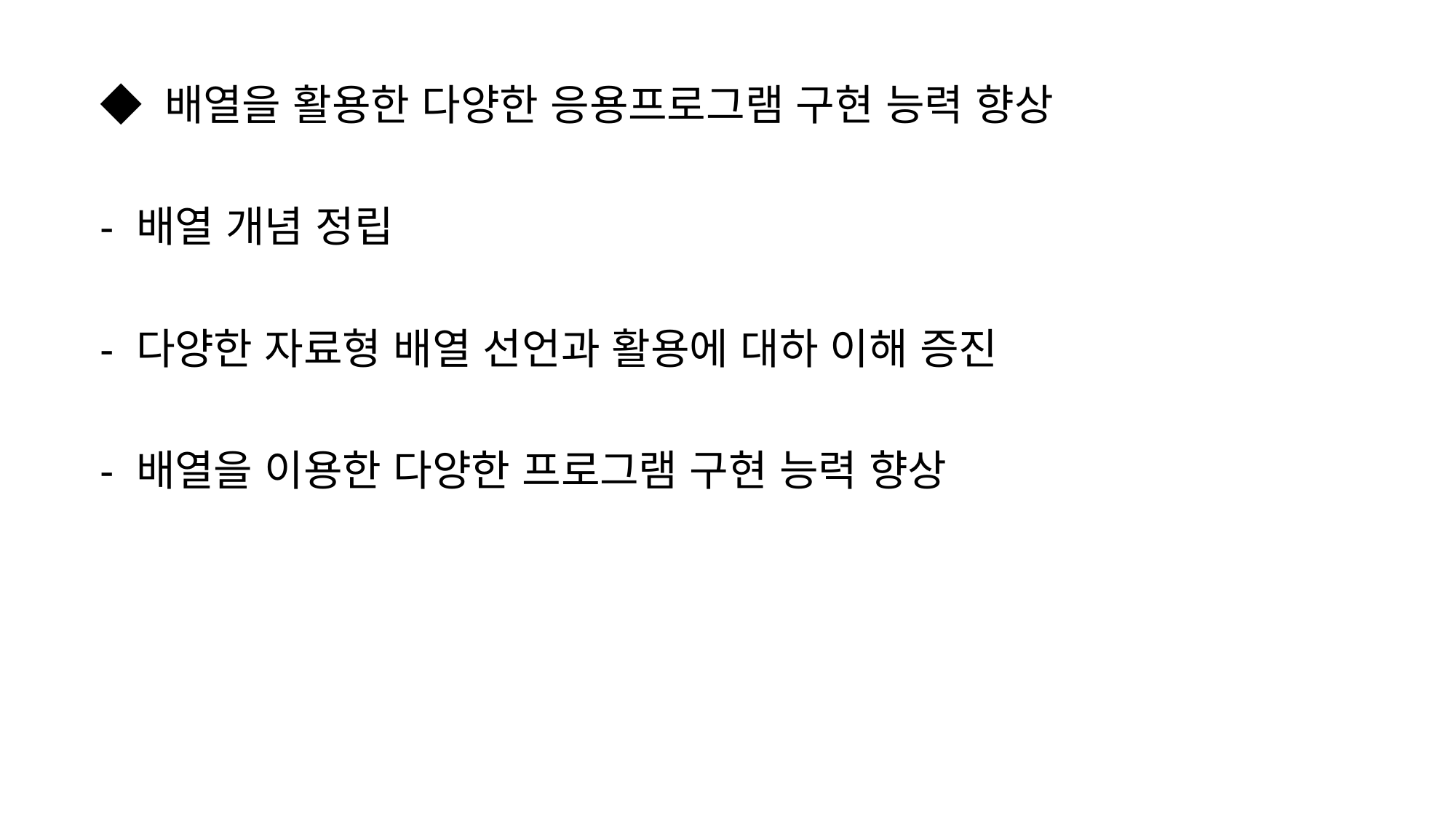

◆ 배열을 활용한 다양한 응용프로그램 구현 능력 향상

- 배열 개념 정립

- 다양한 자료형 배열 선언과 활용에 대하 이해 증진

- 배열을 이용한 다양한 프로그램 구현 능력 향상